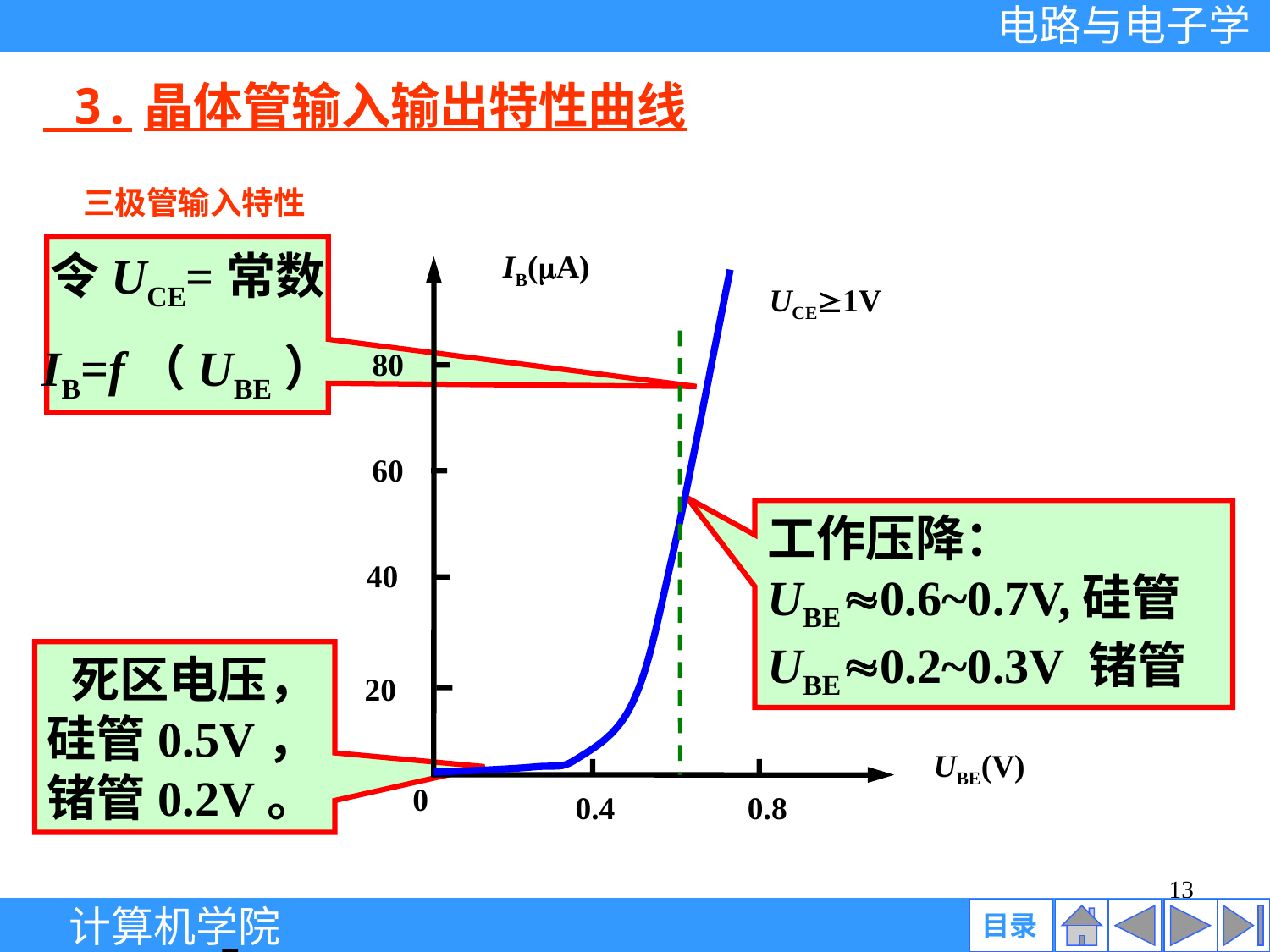

3.晶体管输入输出特性曲线
三极管输入特性
IB(μA)

UCE≥1V

80

60

40

20

UBE(V)
0

0.4
0.8

令UCE=常数
IB=f（UBE）
工作压降：  UBE≈0.6~0.7V,硅管UBE≈0.2~0.3V 锗管
 死区电压，硅管0.5V，锗管0.2V。